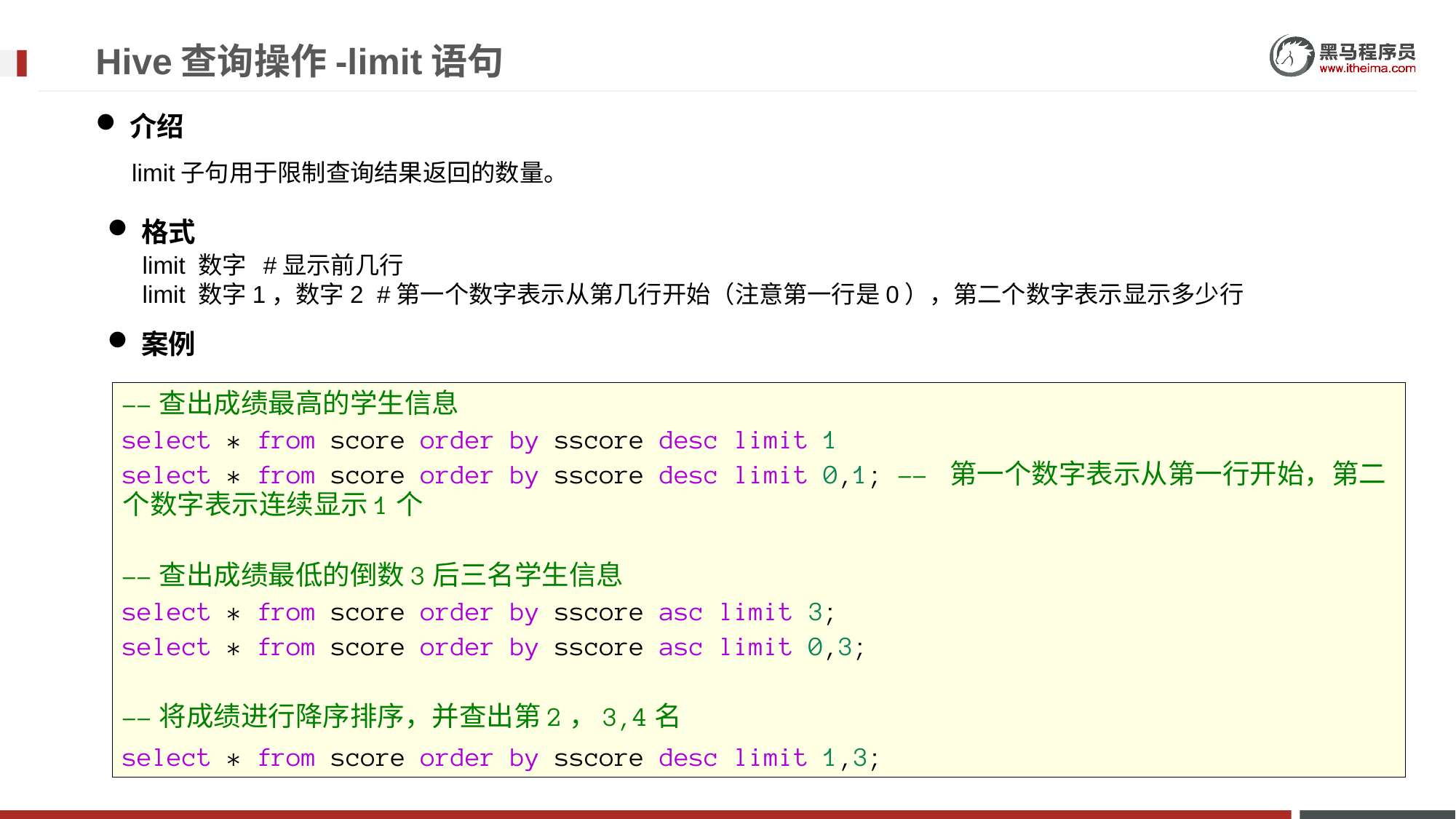

# Hive查询操作-limit语句
介绍
limit子句用于限制查询结果返回的数量。

格式
limit 数字  #显示前几行
limit 数字1，数字2  #第一个数字表示从第几行开始（注意第一行是0），第二个数字表示显示多少行
案例
--查出成绩最高的学生信息
select * from score order by sscore desc limit 1
select * from score order by sscore desc limit 0,1; -- 第一个数字表示从第一行开始，第二个数字表示连续显示1个

--查出成绩最低的倒数3后三名学生信息
select * from score order by sscore asc limit 3;
select * from score order by sscore asc limit 0,3;

--将成绩进行降序排序，并查出第2，3,4名
select * from score order by sscore desc limit 1,3;